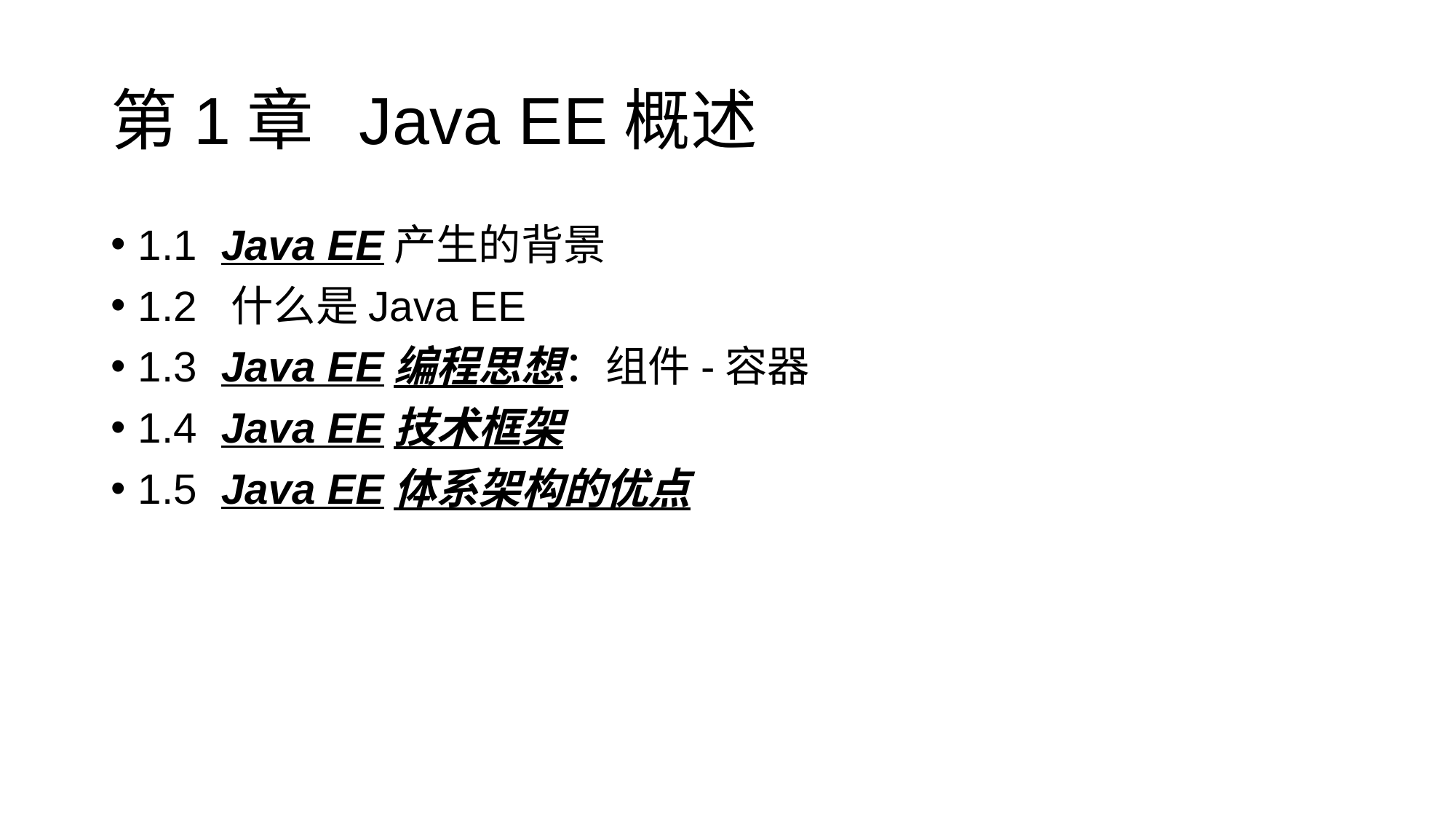

# 第1章  Java EE概述
1.1  Java EE产生的背景
1.2  什么是Java EE
1.3  Java EE编程思想：组件-容器
1.4  Java EE技术框架
1.5  Java EE体系架构的优点